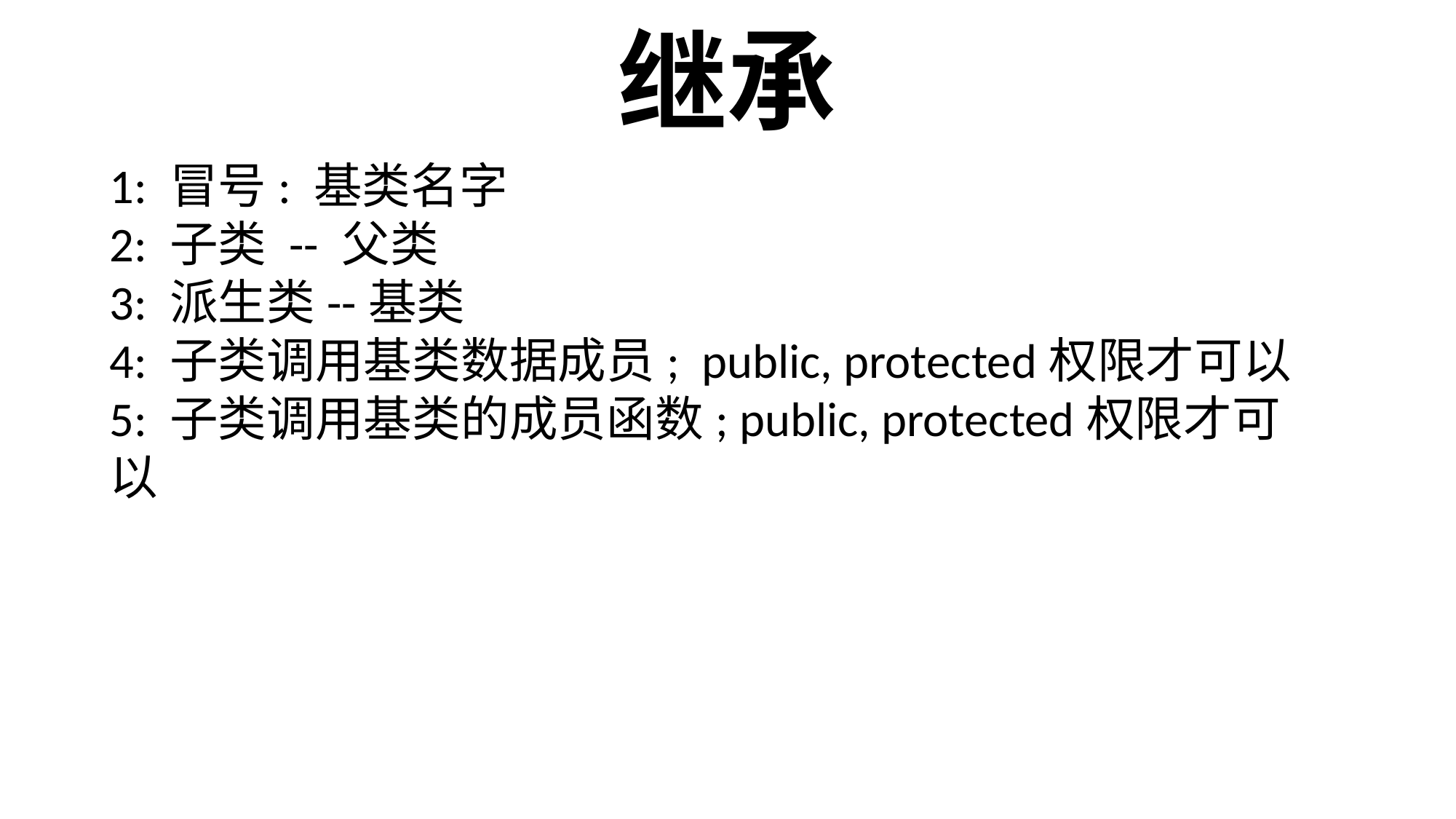

继承
1: 冒号: 基类名字
2: 子类 -- 父类
3: 派生类--基类
4: 子类调用基类数据成员;  public, protected权限才可以
5: 子类调用基类的成员函数; public, protected权限才可以
3